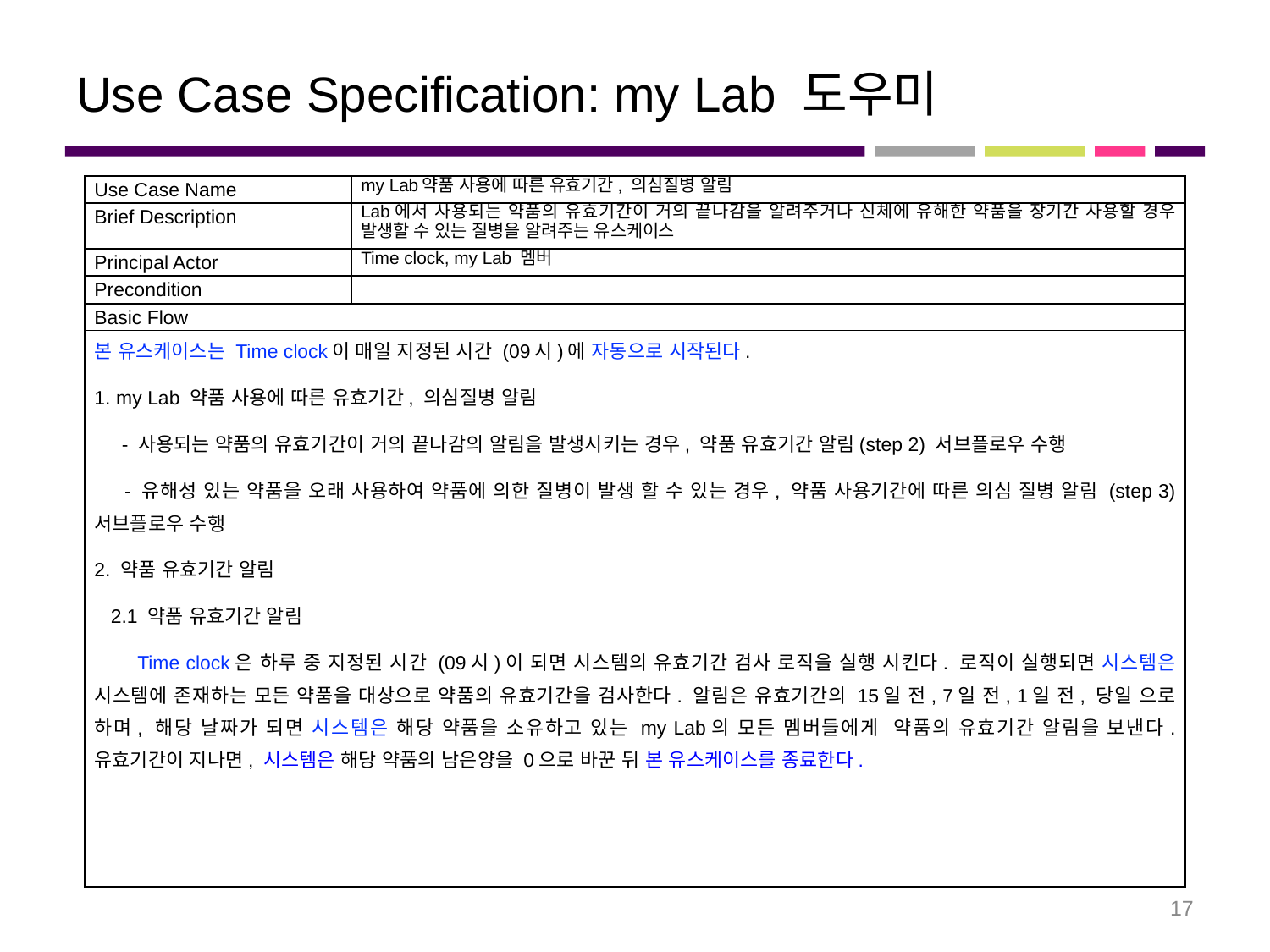

# Use Case Specification: my Lab 도우미

| Use Case Name | my Lab약품 사용에 따른 유효기간, 의심질병 알림 |
| --- | --- |
| Brief Description | Lab에서 사용되는 약품의 유효기간이 거의 끝나감을 알려주거나 신체에 유해한 약품을 장기간 사용할 경우 발생할 수 있는 질병을 알려주는 유스케이스 |
| Principal Actor | Time clock, my Lab 멤버 |
| Precondition |  |
| Basic Flow |  |
| 본 유스케이스는 Time clock이 매일 지정된 시간 (09시)에 자동으로 시작된다. 1. my Lab 약품 사용에 따른 유효기간, 의심질병 알림 - 사용되는 약품의 유효기간이 거의 끝나감의 알림을 발생시키는 경우, 약품 유효기간 알림(step 2) 서브플로우 수행 - 유해성 있는 약품을 오래 사용하여 약품에 의한 질병이 발생 할 수 있는 경우, 약품 사용기간에 따른 의심 질병 알림 (step 3) 서브플로우 수행 2. 약품 유효기간 알림 2.1 약품 유효기간 알림 Time clock은 하루 중 지정된 시간 (09시)이 되면 시스템의 유효기간 검사 로직을 실행 시킨다. 로직이 실행되면 시스템은 시스템에 존재하는 모든 약품을 대상으로 약품의 유효기간을 검사한다. 알림은 유효기간의 15일 전, 7일 전, 1일 전, 당일 으로 하며, 해당 날짜가 되면 시스템은 해당 약품을 소유하고 있는 my Lab의 모든 멤버들에게 약품의 유효기간 알림을 보낸다. 유효기간이 지나면, 시스템은 해당 약품의 남은양을 0으로 바꾼 뒤 본 유스케이스를 종료한다. |  |
17